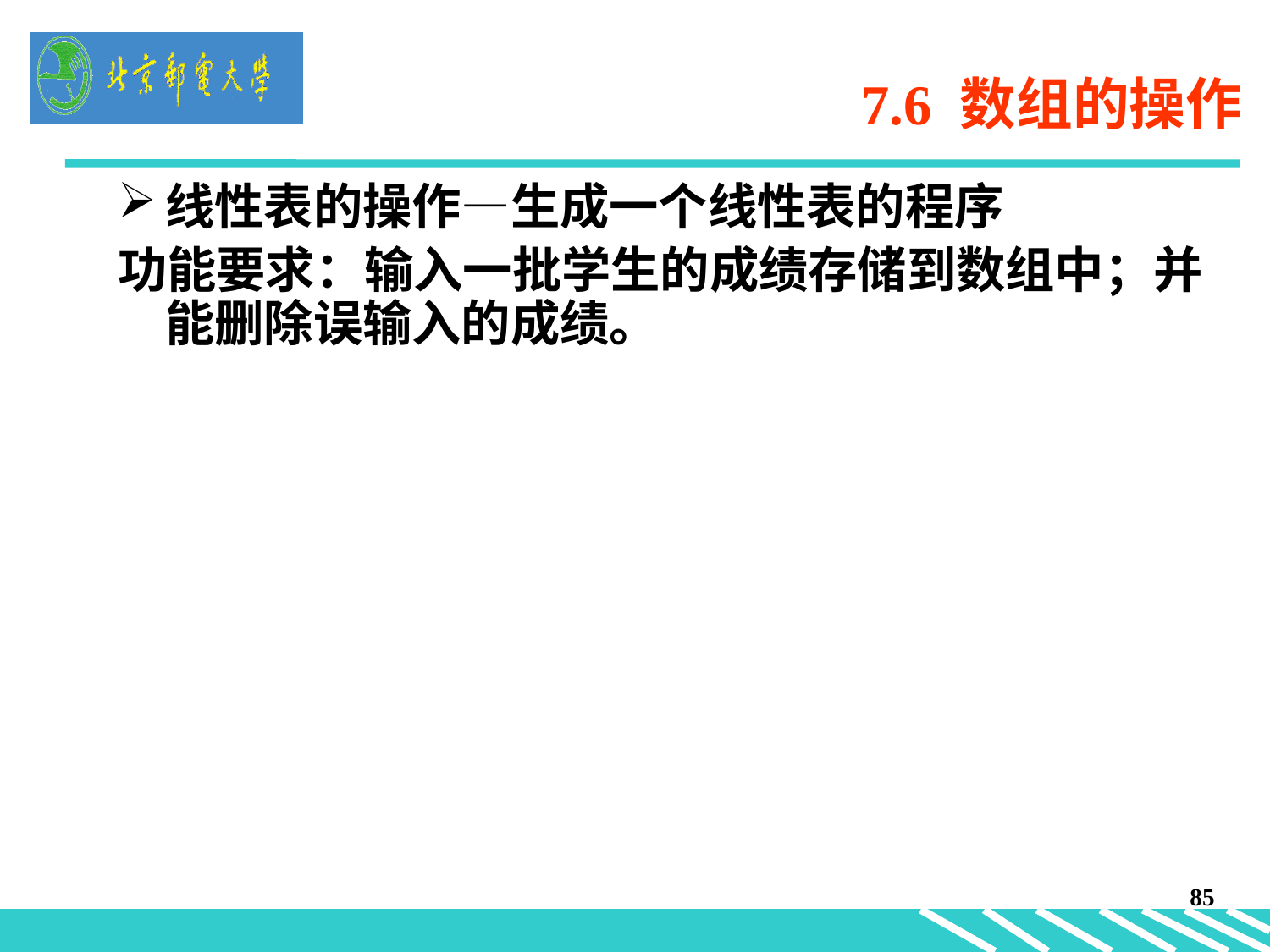

7.6 数组的操作
线性表的操作—生成一个线性表的程序
功能要求：输入一批学生的成绩存储到数组中；并能删除误输入的成绩。

85